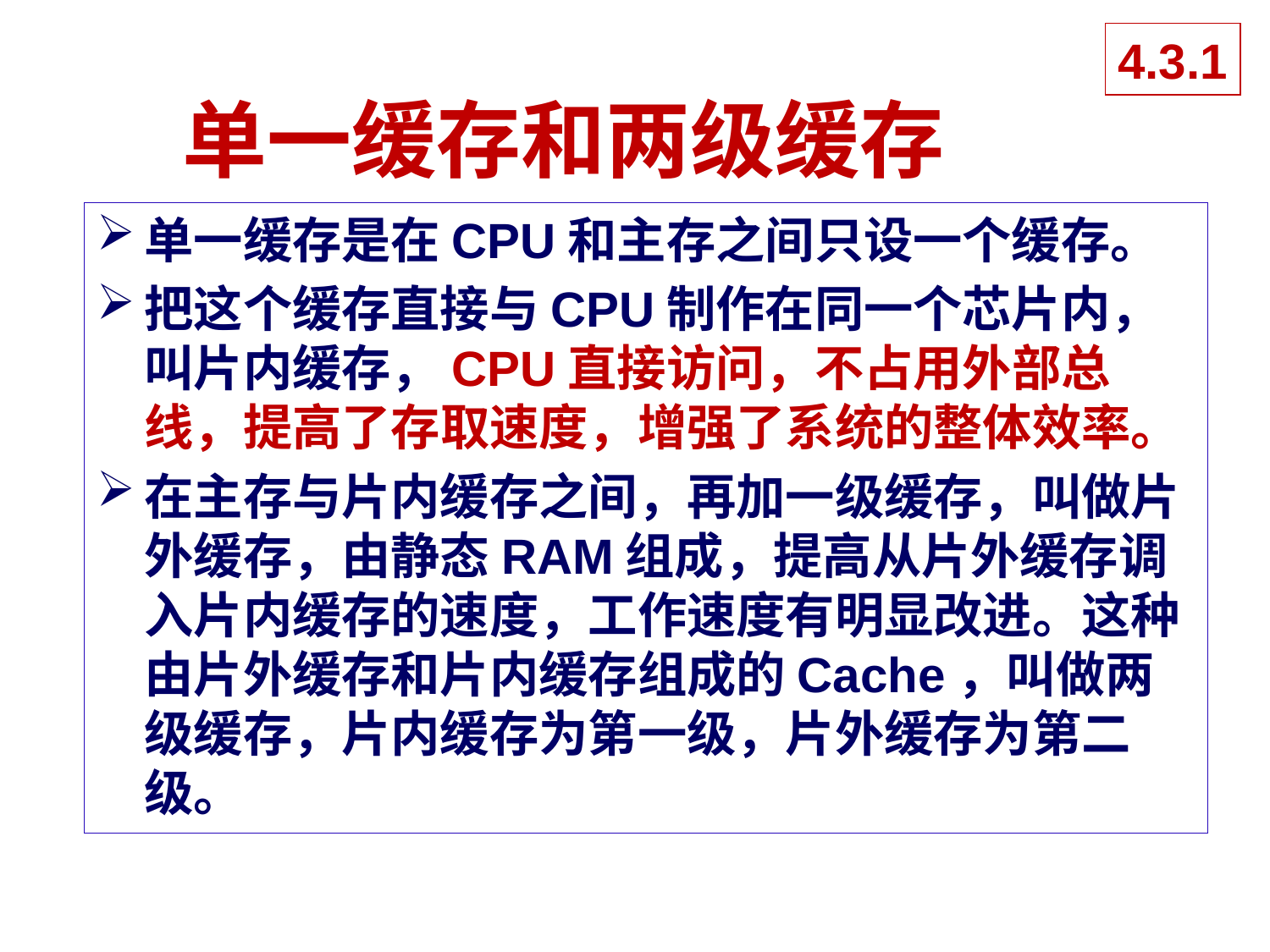

4.3.1
# 单一缓存和两级缓存
单一缓存是在CPU和主存之间只设一个缓存。
把这个缓存直接与CPU制作在同一个芯片内，叫片内缓存，CPU直接访问，不占用外部总线，提高了存取速度，增强了系统的整体效率。
在主存与片内缓存之间，再加一级缓存，叫做片外缓存，由静态RAM组成，提高从片外缓存调入片内缓存的速度，工作速度有明显改进。这种由片外缓存和片内缓存组成的Cache，叫做两级缓存，片内缓存为第一级，片外缓存为第二级。